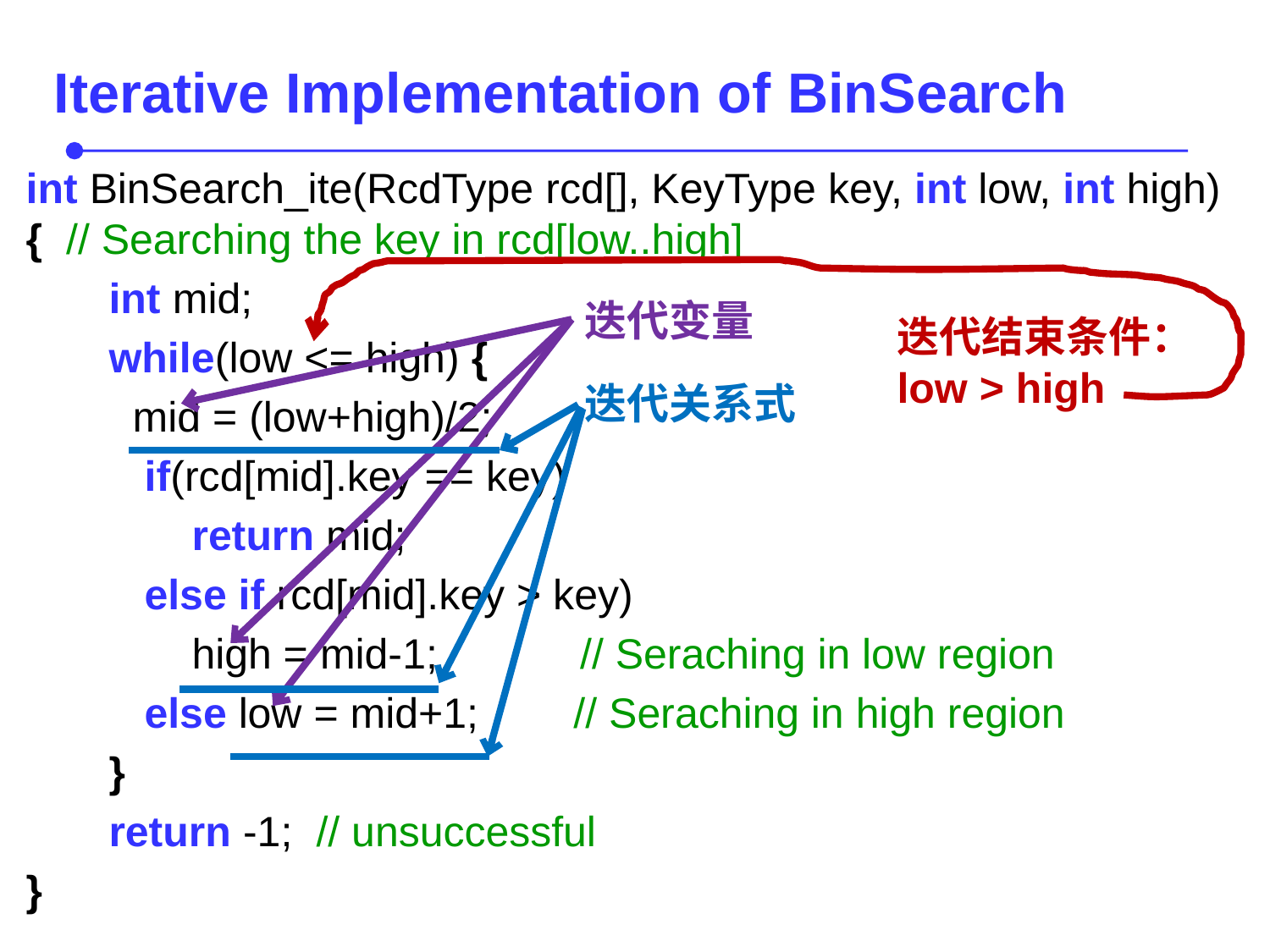

Iterative Implementation of BinSearch
int BinSearch_ite(RcdType rcd[], KeyType key, int low, int high) {  // Searching the key in rcd[low..high]
       int mid;
       while(low <= high) {
         mid = (low+high)/2;
          if(rcd[mid].key == key)
              return mid;
          else if rcd[mid].key > key)
              high = mid-1;            // Seraching in low region
          else low = mid+1;        // Seraching in high region
       }
       return -1;  // unsuccessful
}

迭代变量
迭代结束条件：
low > high
迭代关系式
29